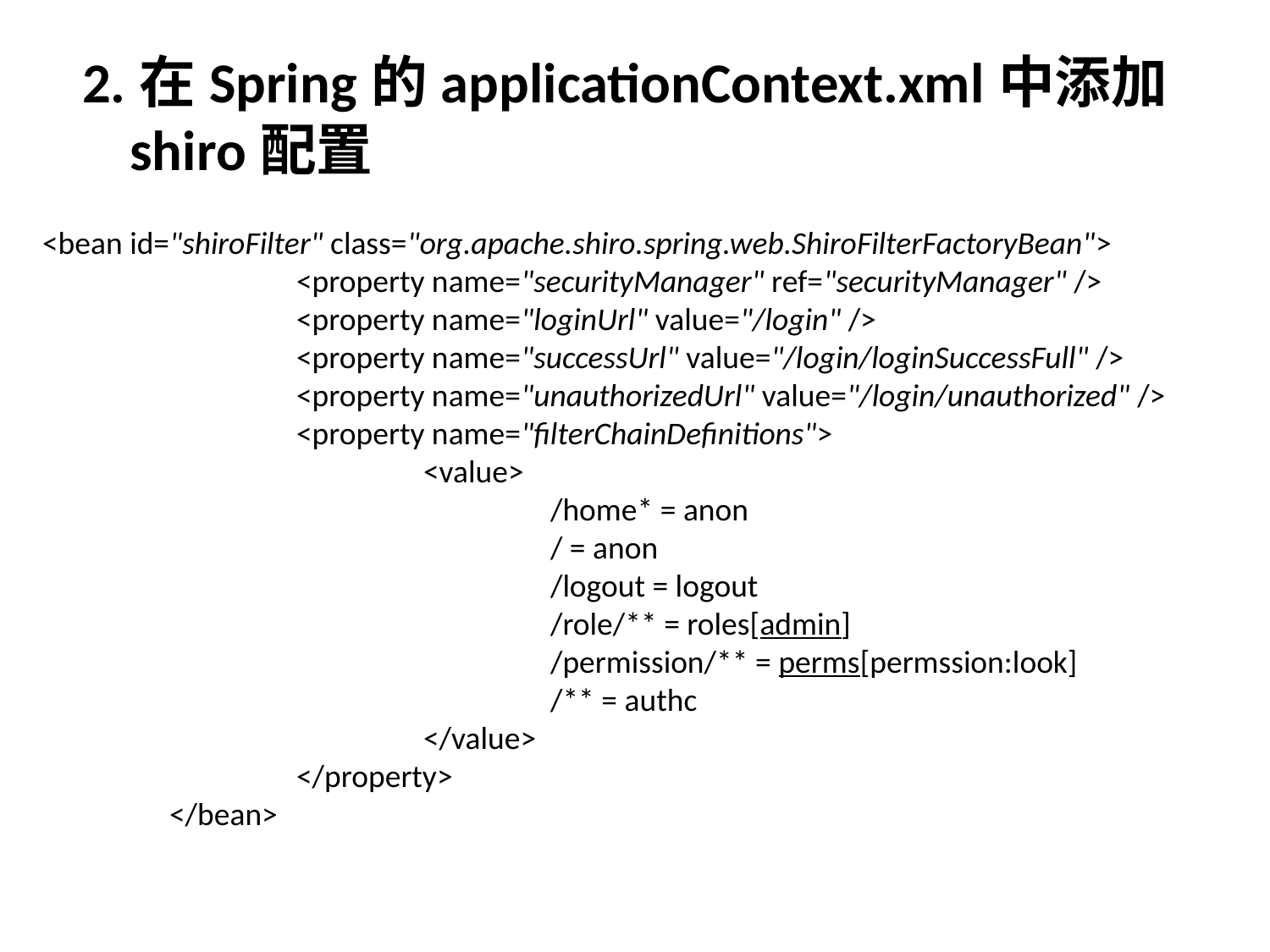

2.在Spring的applicationContext.xml中添加shiro配置
<bean id="shiroFilter" class="org.apache.shiro.spring.web.ShiroFilterFactoryBean">
		<property name="securityManager" ref="securityManager" />
		<property name="loginUrl" value="/login" />
		<property name="successUrl" value="/login/loginSuccessFull" />
		<property name="unauthorizedUrl" value="/login/unauthorized" />
		<property name="filterChainDefinitions">
			<value>
				/home* = anon
				/ = anon
				/logout = logout
				/role/** = roles[admin]
				/permission/** = perms[permssion:look]
				/** = authc
			</value>
		</property>
	</bean>